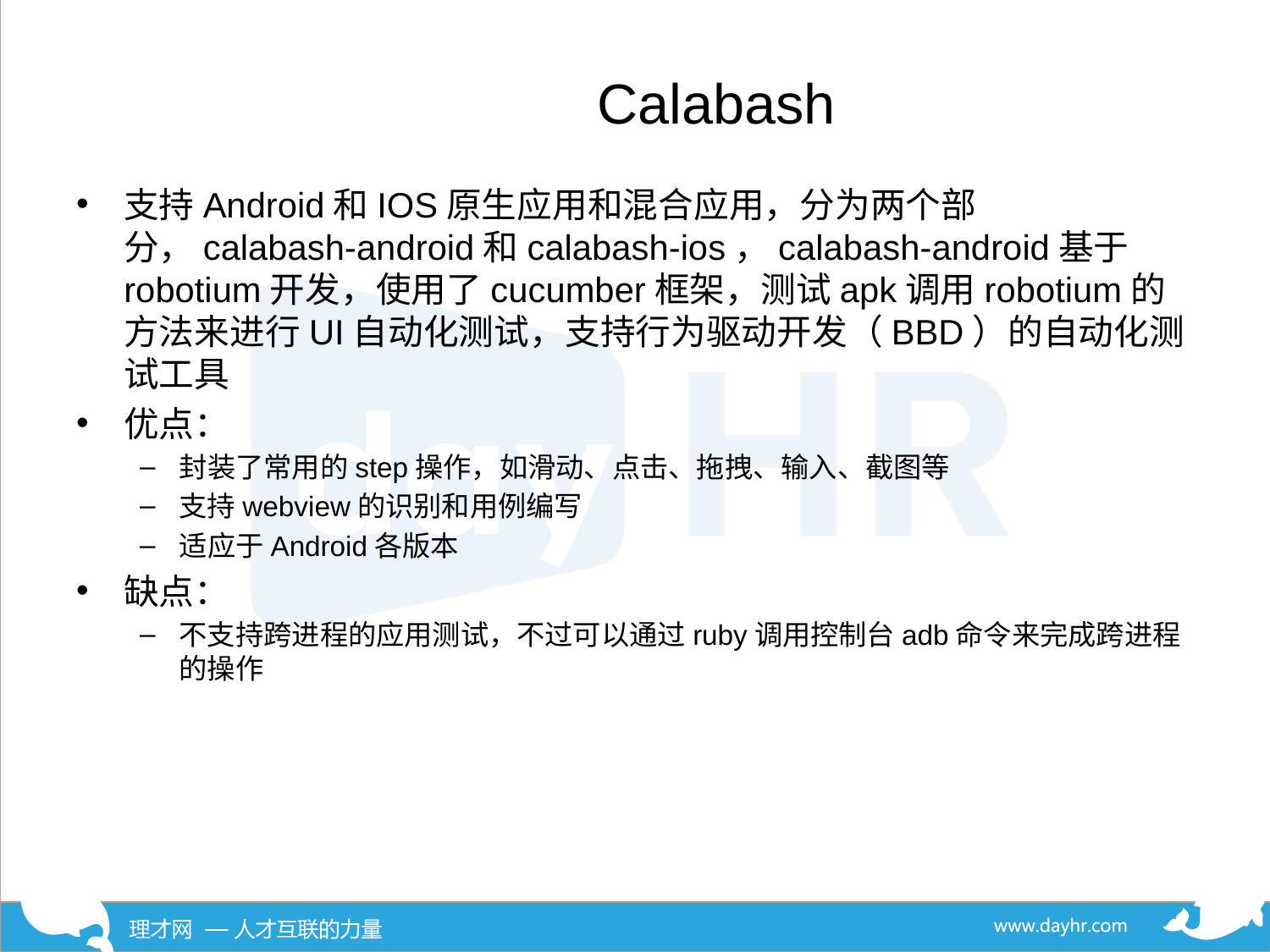

# Calabash
支持Android和IOS原生应用和混合应用，分为两个部分，calabash-android和calabash-ios，calabash-android基于robotium开发，使用了cucumber框架，测试apk调用robotium的方法来进行UI自动化测试，支持行为驱动开发（BBD）的自动化测试工具
优点：
封装了常用的step操作，如滑动、点击、拖拽、输入、截图等
支持webview的识别和用例编写
适应于Android各版本
缺点：
不支持跨进程的应用测试，不过可以通过ruby调用控制台adb命令来完成跨进程的操作